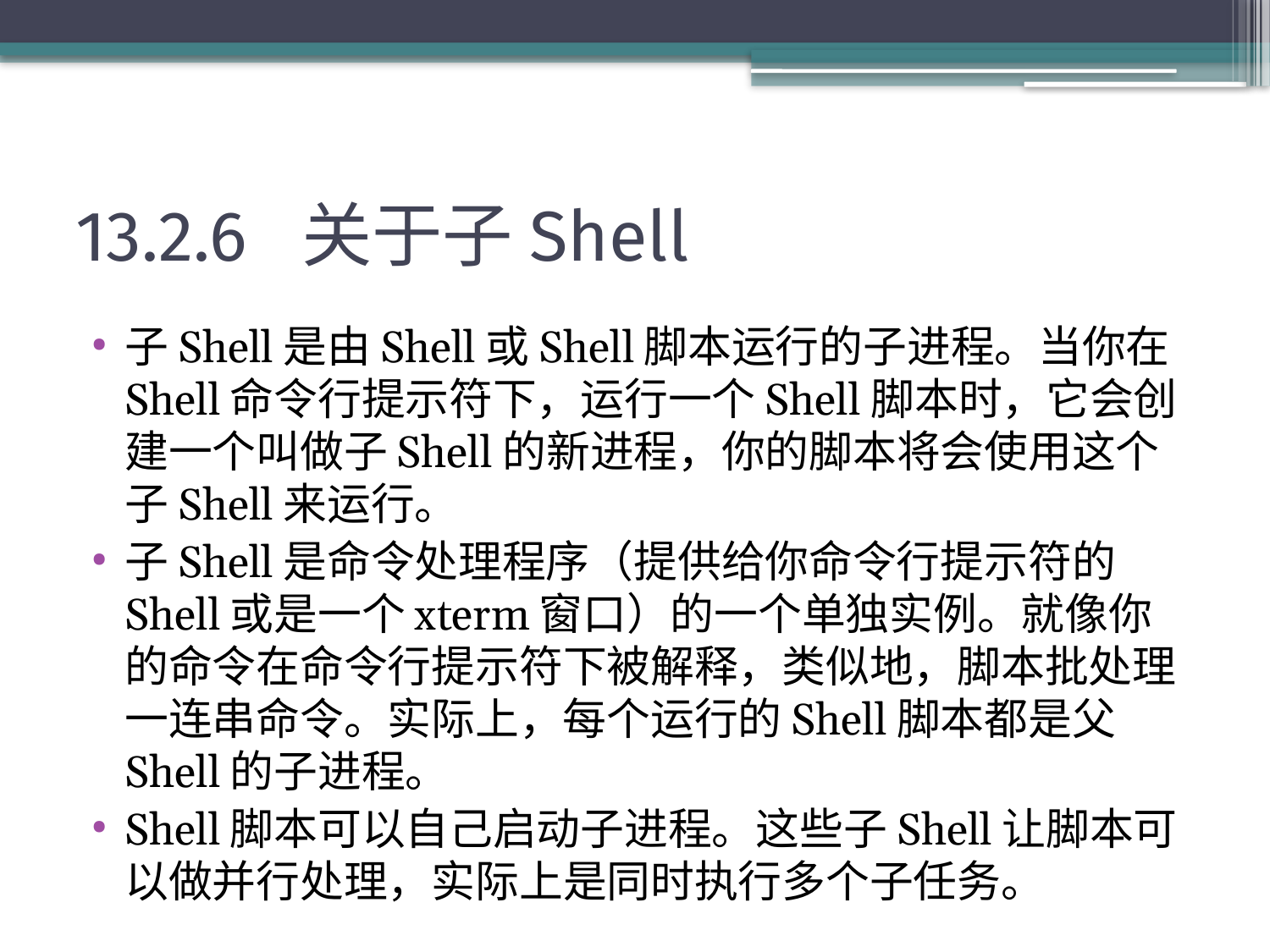

# 13.2.6  关于子Shell
子Shell是由Shell或Shell脚本运行的子进程。当你在Shell命令行提示符下，运行一个Shell脚本时，它会创建一个叫做子Shell的新进程，你的脚本将会使用这个子Shell来运行。
子Shell是命令处理程序（提供给你命令行提示符的Shell或是一个xterm窗口）的一个单独实例。就像你的命令在命令行提示符下被解释，类似地，脚本批处理一连串命令。实际上，每个运行的Shell脚本都是父Shell的子进程。
Shell脚本可以自己启动子进程。这些子Shell让脚本可以做并行处理，实际上是同时执行多个子任务。